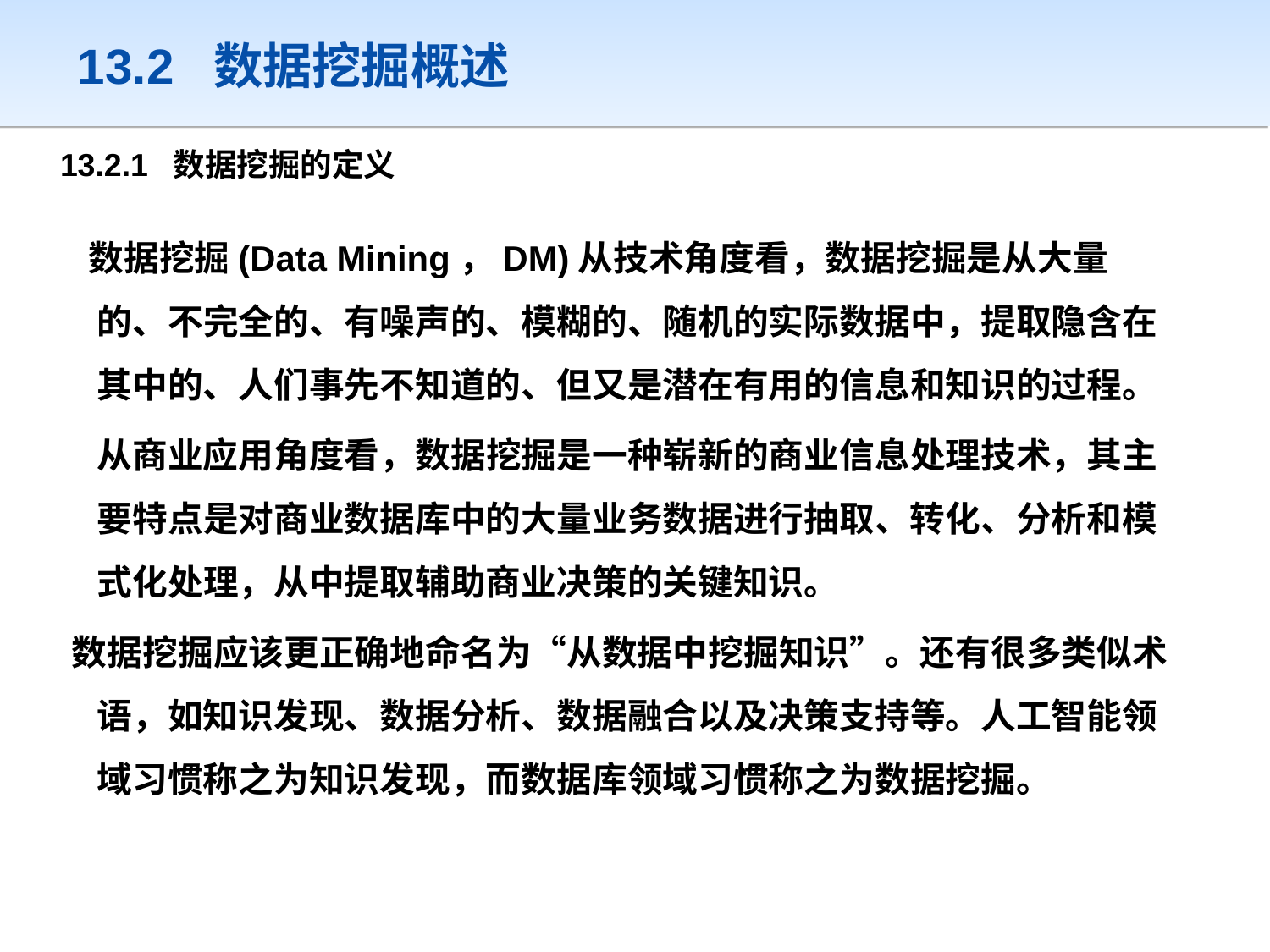

# 13.2  数据挖掘概述
13.2.1  数据挖掘的定义
 数据挖掘(Data Mining，DM)从技术角度看，数据挖掘是从大量的、不完全的、有噪声的、模糊的、随机的实际数据中，提取隐含在其中的、人们事先不知道的、但又是潜在有用的信息和知识的过程。
	从商业应用角度看，数据挖掘是一种崭新的商业信息处理技术，其主要特点是对商业数据库中的大量业务数据进行抽取、转化、分析和模式化处理，从中提取辅助商业决策的关键知识。
数据挖掘应该更正确地命名为“从数据中挖掘知识”。还有很多类似术语，如知识发现、数据分析、数据融合以及决策支持等。人工智能领域习惯称之为知识发现，而数据库领域习惯称之为数据挖掘。